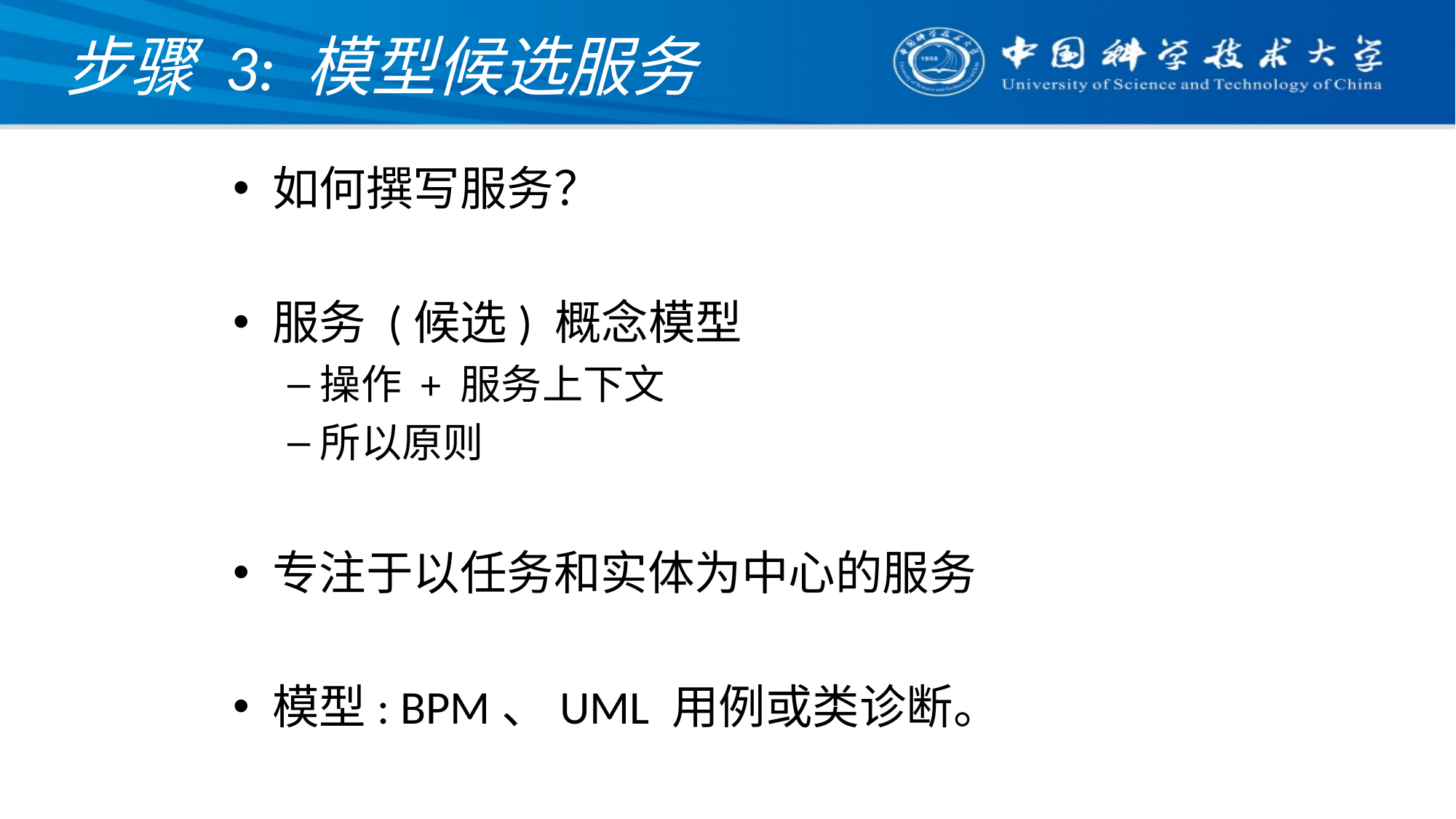

# 步骤 3: 模型候选服务
如何撰写服务？

服务 (候选) 概念模型
操作 + 服务上下文
所以原则

专注于以任务和实体为中心的服务

模型: BPM、UML 用例或类诊断。